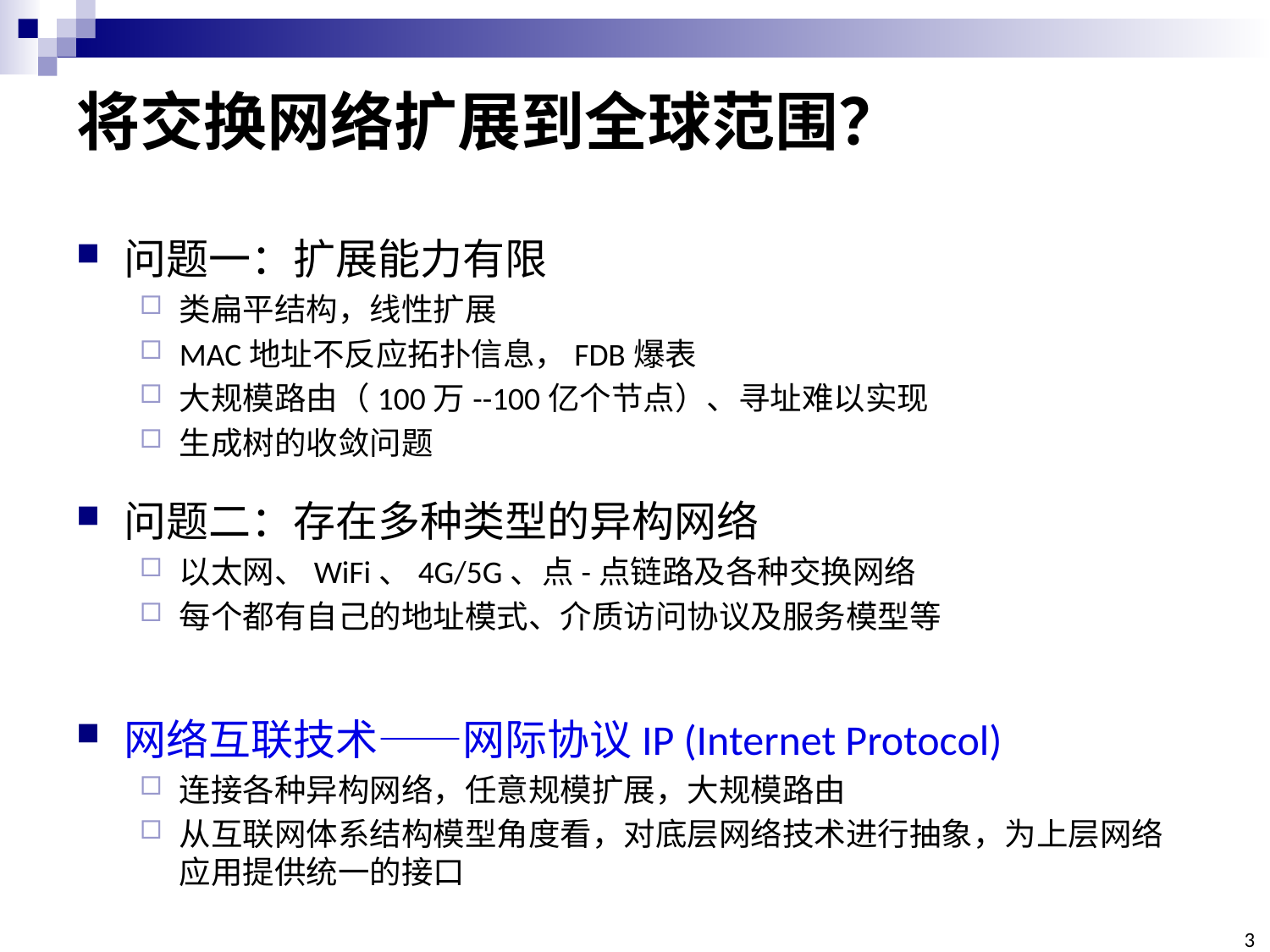

# 将交换网络扩展到全球范围？
问题一：扩展能力有限
类扁平结构，线性扩展
MAC地址不反应拓扑信息，FDB爆表
大规模路由（100万--100亿个节点）、寻址难以实现
生成树的收敛问题
问题二：存在多种类型的异构网络
以太网、WiFi、4G/5G、点-点链路及各种交换网络
每个都有自己的地址模式、介质访问协议及服务模型等
网络互联技术——网际协议IP (Internet Protocol)
连接各种异构网络，任意规模扩展，大规模路由
从互联网体系结构模型角度看，对底层网络技术进行抽象，为上层网络应用提供统一的接口
3